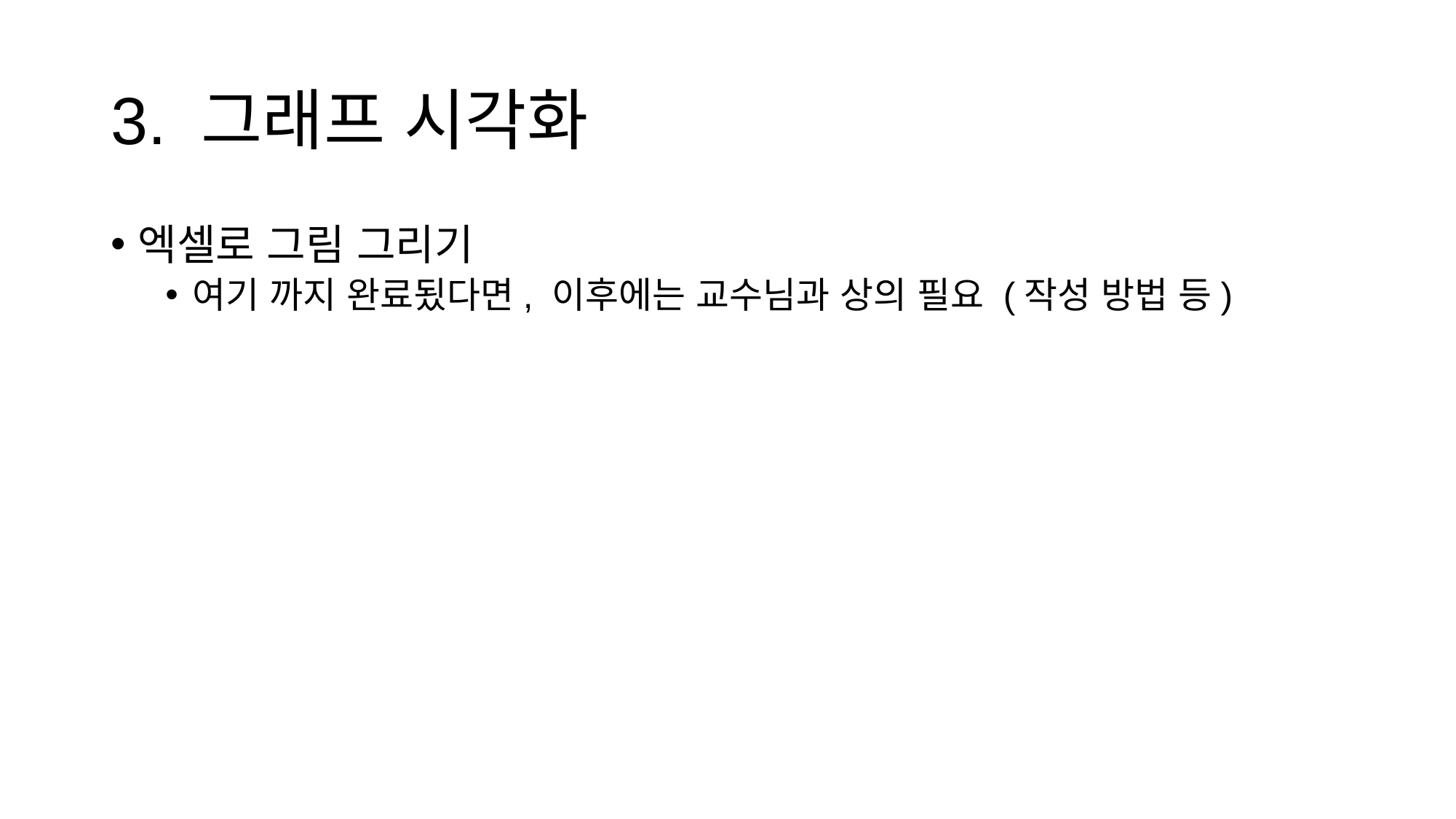

# 3. 그래프 시각화
엑셀로 그림 그리기
여기 까지 완료됬다면, 이후에는 교수님과 상의 필요 (작성 방법 등)